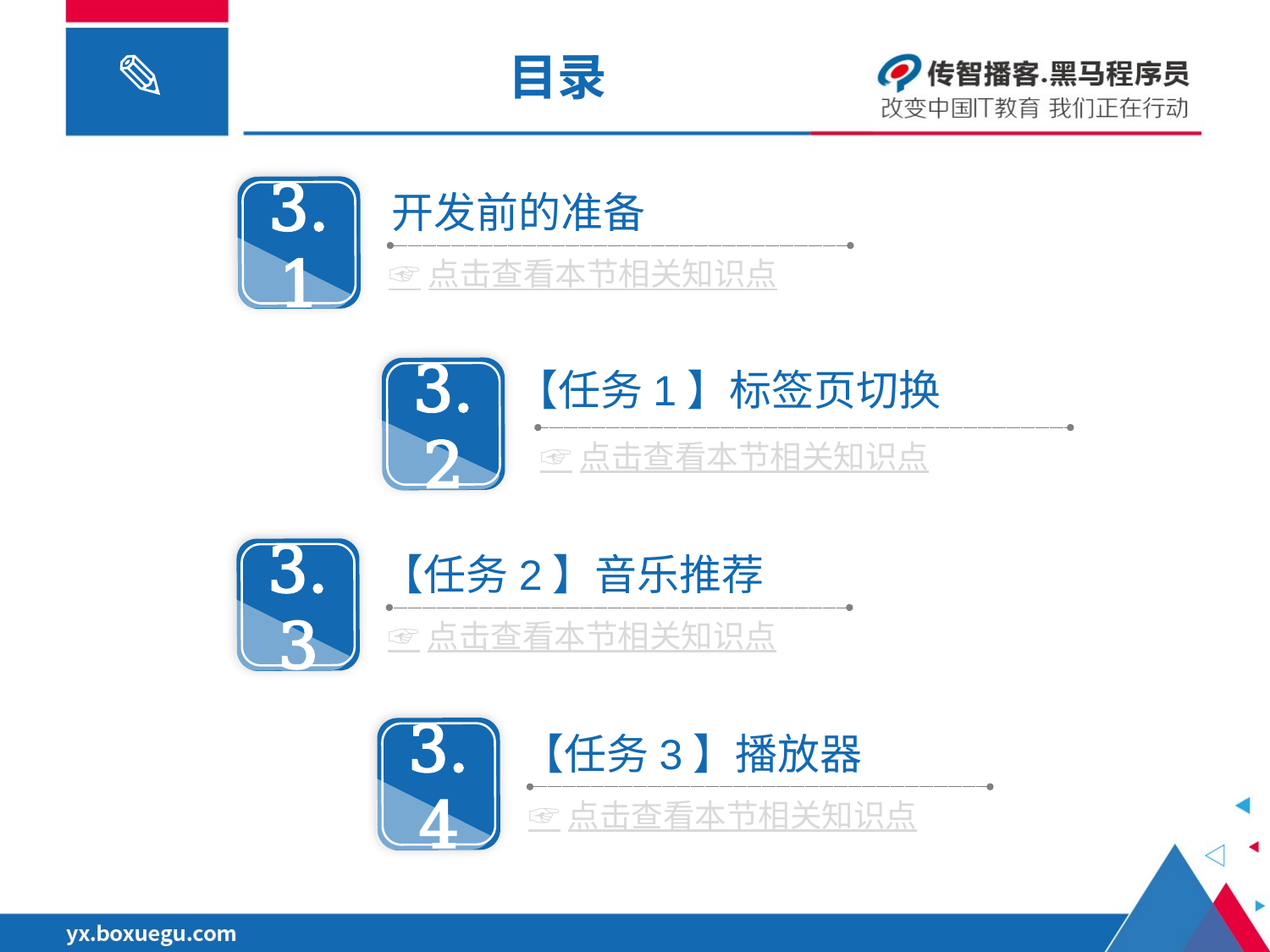

# 目录
3.1

开发前的准备
☞点击查看本节相关知识点
3.2

【任务1】标签页切换
☞点击查看本节相关知识点
3.3

【任务2】音乐推荐
☞点击查看本节相关知识点
3.4

【任务3】播放器
☞点击查看本节相关知识点